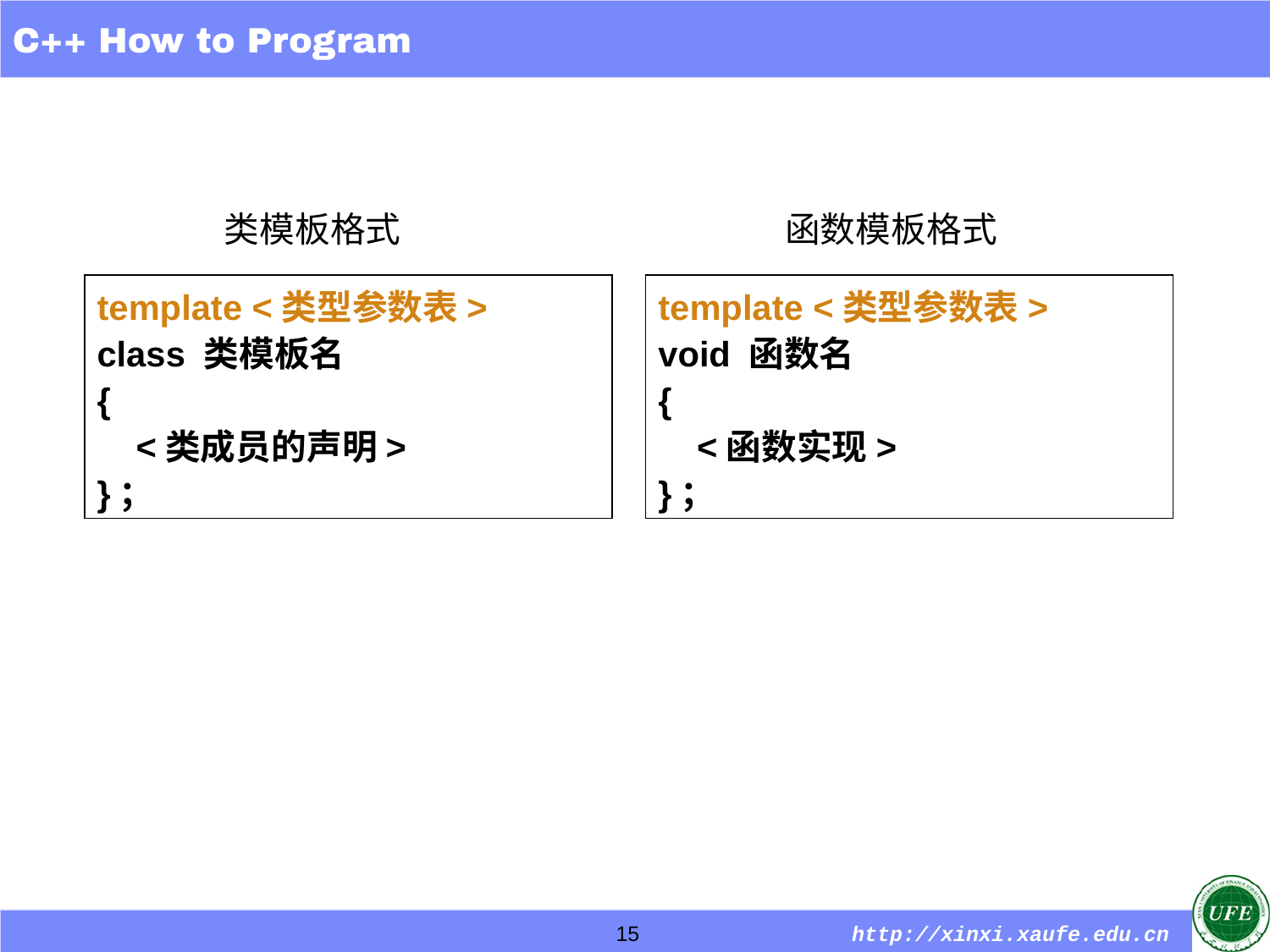

类模板格式
函数模板格式
template <类型参数表>
class 类模板名
{
    <类成员的声明>
}；
template <类型参数表>
void 函数名
{
    <函数实现>
}；
15